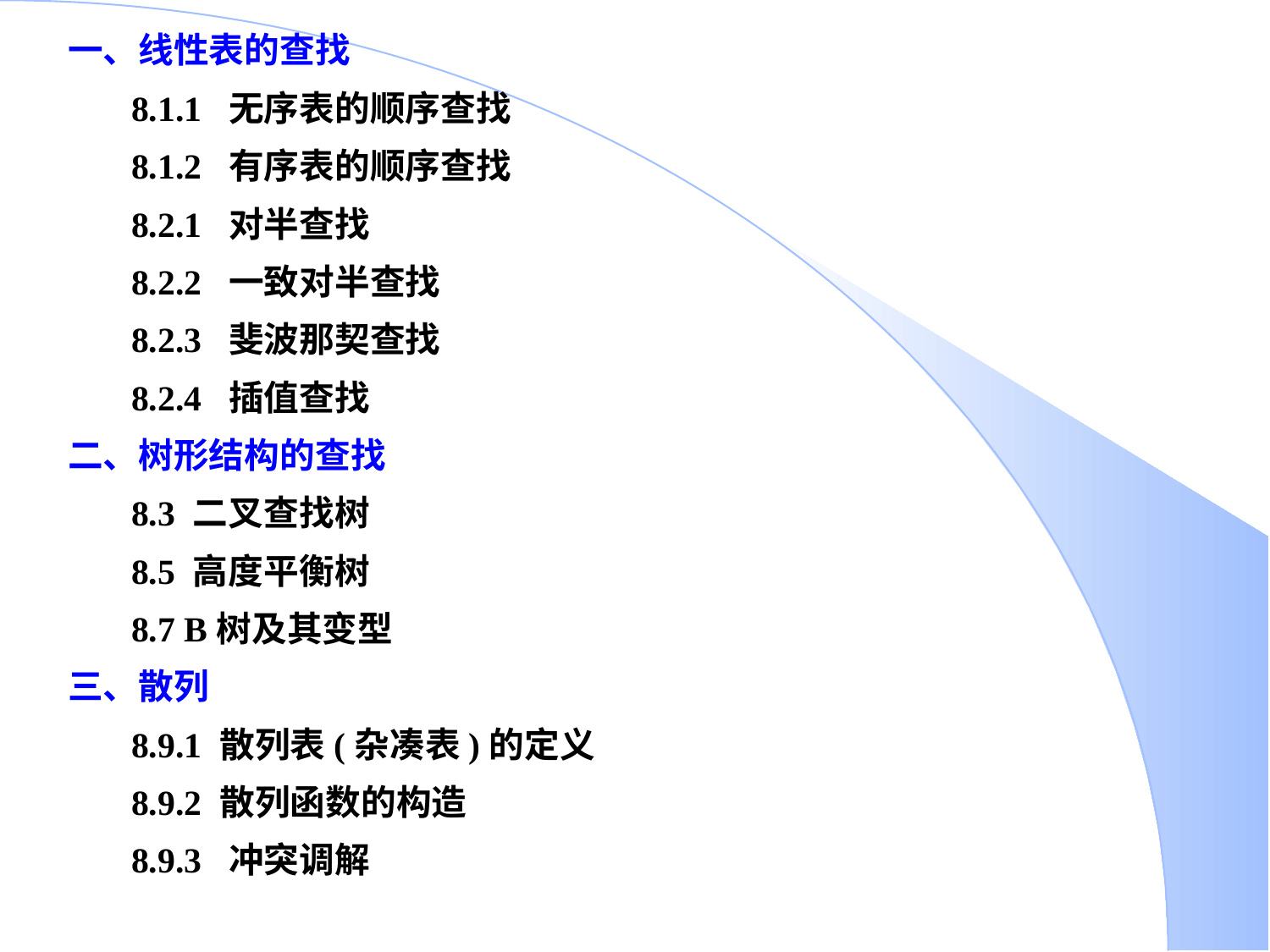

一、线性表的查找
8.1.1  无序表的顺序查找
8.1.2  有序表的顺序查找
8.2.1  对半查找
8.2.2  一致对半查找
8.2.3  斐波那契查找
8.2.4  插值查找
二、树形结构的查找
8.3 二叉查找树
8.5 高度平衡树
8.7 B树及其变型
三、散列
8.9.1 散列表(杂凑表)的定义
8.9.2 散列函数的构造
8.9.3  冲突调解